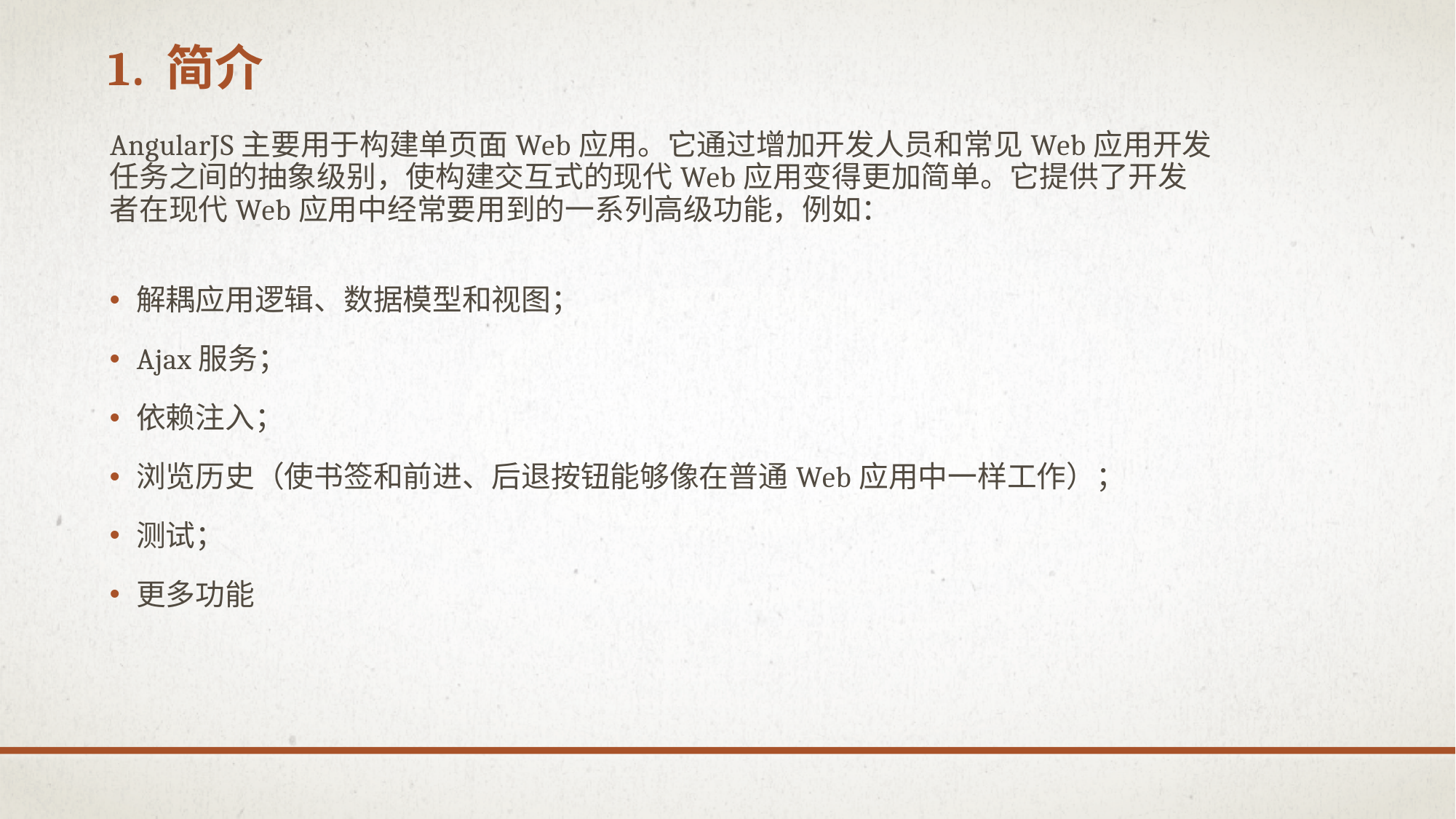

# 1. 简介
AngularJS主要用于构建单页面Web应用。它通过增加开发人员和常见Web应用开发任务之间的抽象级别，使构建交互式的现代Web应用变得更加简单。它提供了开发
者在现代Web应用中经常要用到的一系列高级功能，例如：
解耦应用逻辑、数据模型和视图；
Ajax服务；
依赖注入；
浏览历史（使书签和前进、后退按钮能够像在普通Web应用中一样工作）；
测试；
更多功能